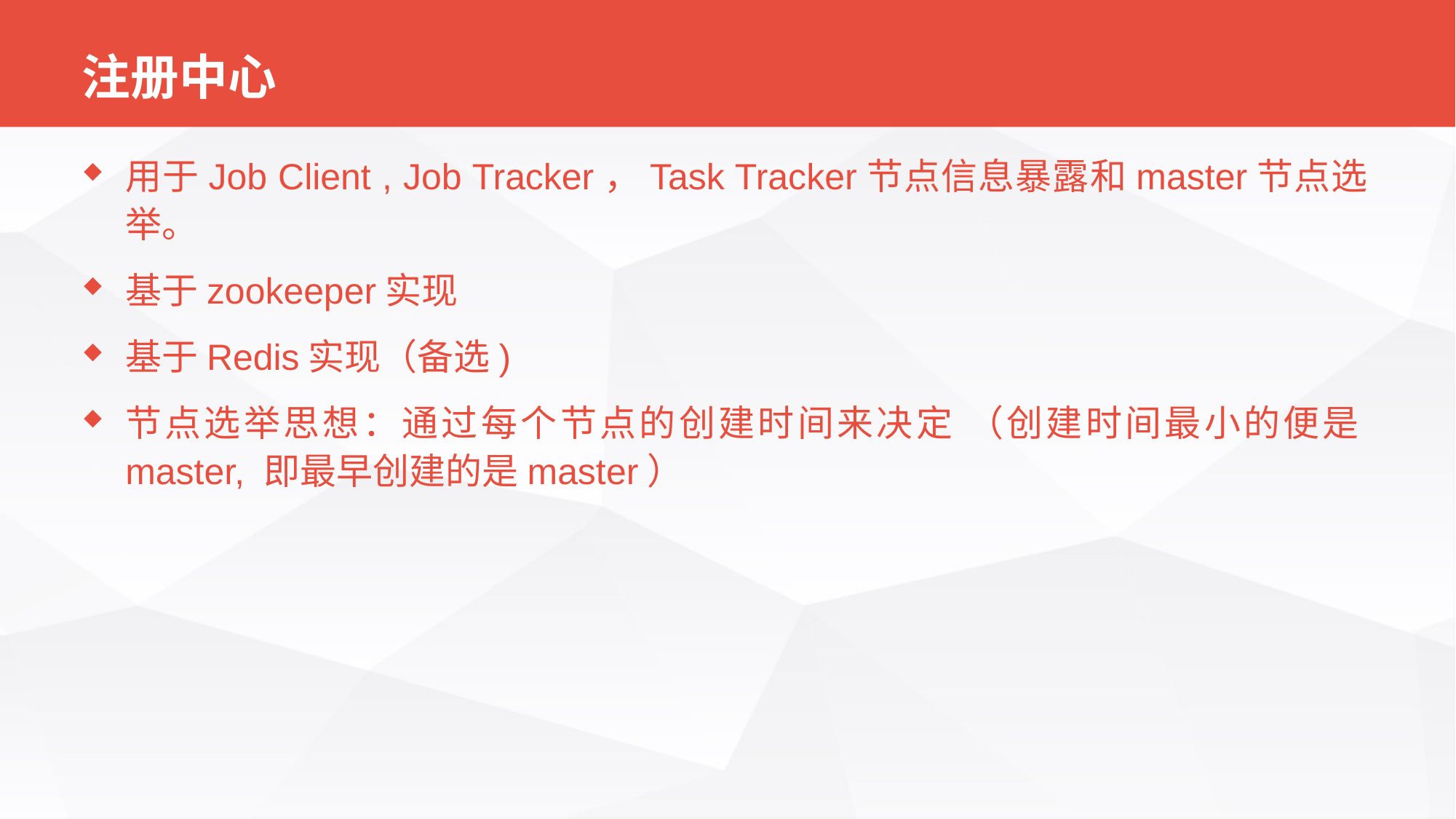

# 注册中心
用于Job Client , Job Tracker，Task Tracker节点信息暴露和master节点选举。
基于zookeeper实现
基于Redis实现（备选)
节点选举思想：通过每个节点的创建时间来决定 （创建时间最小的便是master, 即最早创建的是master）